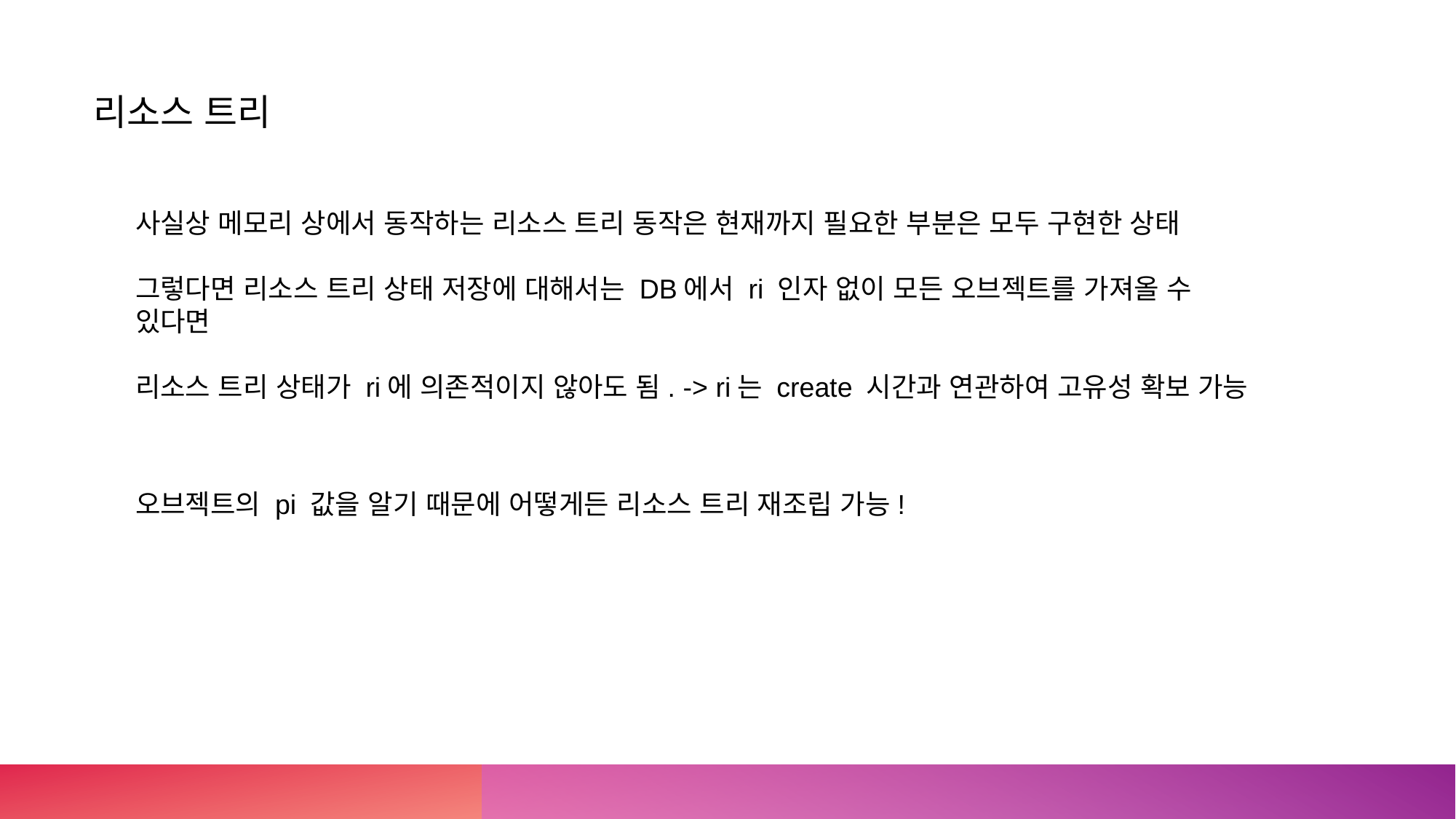

리소스 트리
사실상 메모리 상에서 동작하는 리소스 트리 동작은 현재까지 필요한 부분은 모두 구현한 상태

그렇다면 리소스 트리 상태 저장에 대해서는 DB에서 ri 인자 없이 모든 오브젝트를 가져올 수 있다면

리소스 트리 상태가 ri에 의존적이지 않아도 됨. -> ri는 create 시간과 연관하여 고유성 확보 가능

오브젝트의 pi 값을 알기 때문에 어떻게든 리소스 트리 재조립 가능!